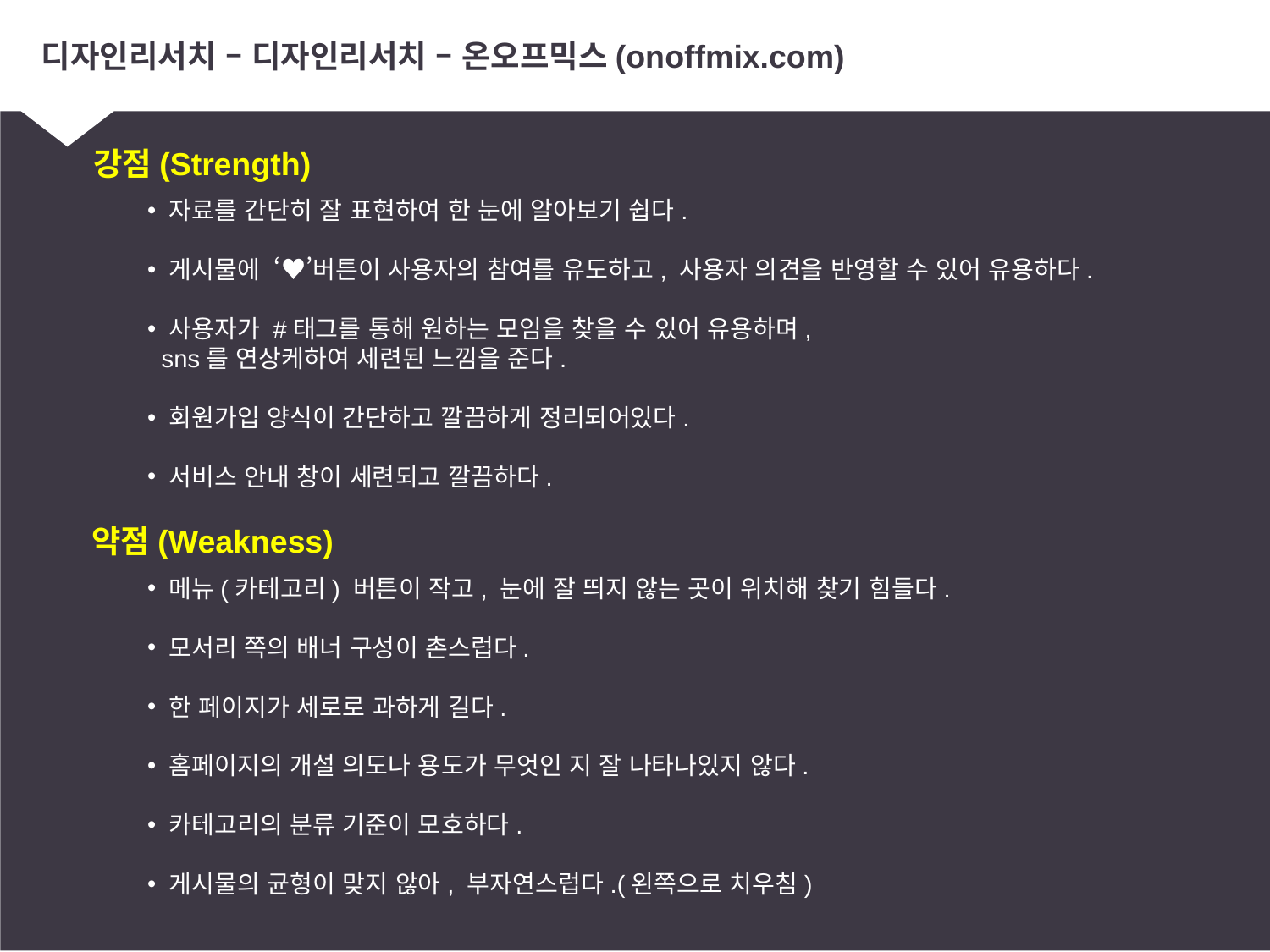

# 디자인리서치 – 디자인리서치 – 온오프믹스(onoffmix.com)
강점(Strength)
 자료를 간단히 잘 표현하여 한 눈에 알아보기 쉽다.

 게시물에  ‘♥’버튼이 사용자의 참여를 유도하고, 사용자 의견을 반영할 수 있어 유용하다.

 사용자가 #태그를 통해 원하는 모임을 찾을 수 있어 유용하며,
  sns를 연상케하여 세련된 느낌을 준다.

 회원가입 양식이 간단하고 깔끔하게 정리되어있다.

 서비스 안내 창이 세련되고 깔끔하다.
약점(Weakness)
 메뉴(카테고리) 버튼이 작고, 눈에 잘 띄지 않는 곳이 위치해 찾기 힘들다.

 모서리 쪽의 배너 구성이 촌스럽다.

 한 페이지가 세로로 과하게 길다.

 홈페이지의 개설 의도나 용도가 무엇인 지 잘 나타나있지 않다.

 카테고리의 분류 기준이 모호하다.

 게시물의 균형이 맞지 않아, 부자연스럽다.(왼쪽으로 치우침)